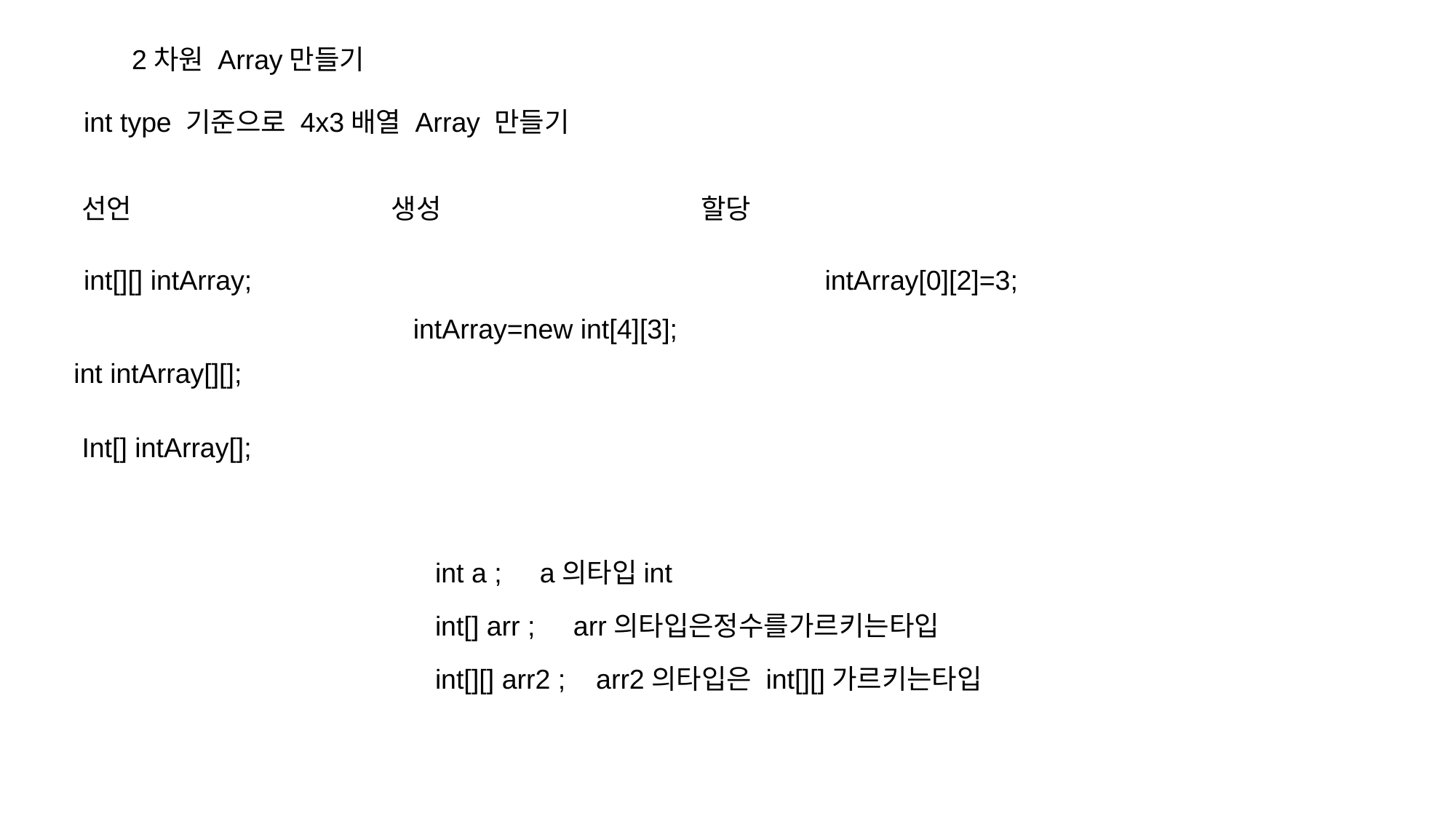

2차원 Array만들기
int type 기준으로 4x3배열 Array 만들기
선언                                  생성                                  할당
int[][] intArray;
intArray[0][2]=3;
intArray=new int[4][3];
int intArray[][];
Int[] intArray[];
int a ;     a의타입int
int[] arr ;     arr의타입은정수를가르키는타입
int[][] arr2 ;    arr2의타입은 int[][]가르키는타입